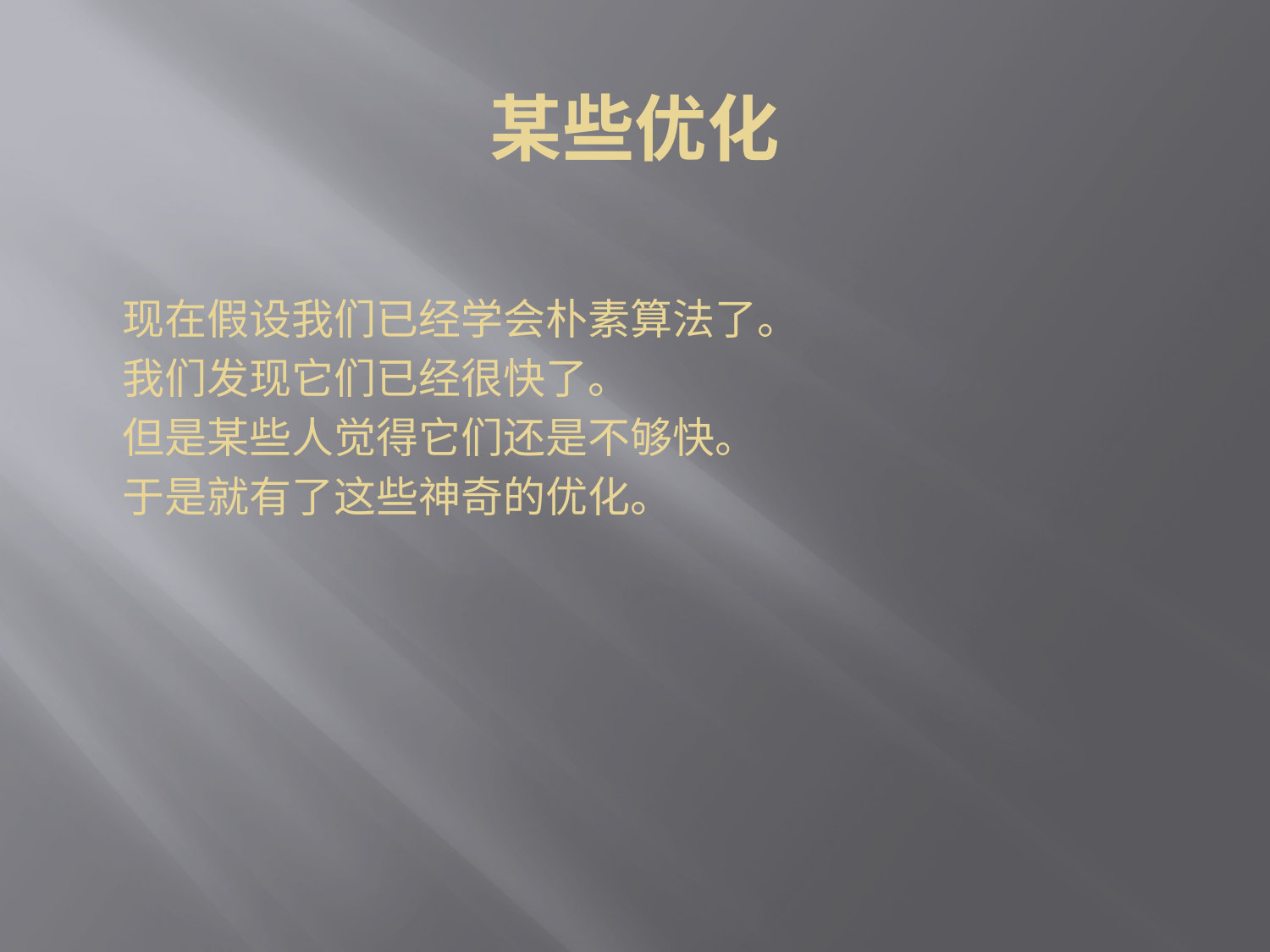

某些优化
现在假设我们已经学会朴素算法了。
我们发现它们已经很快了。
但是某些人觉得它们还是不够快。
于是就有了这些神奇的优化。